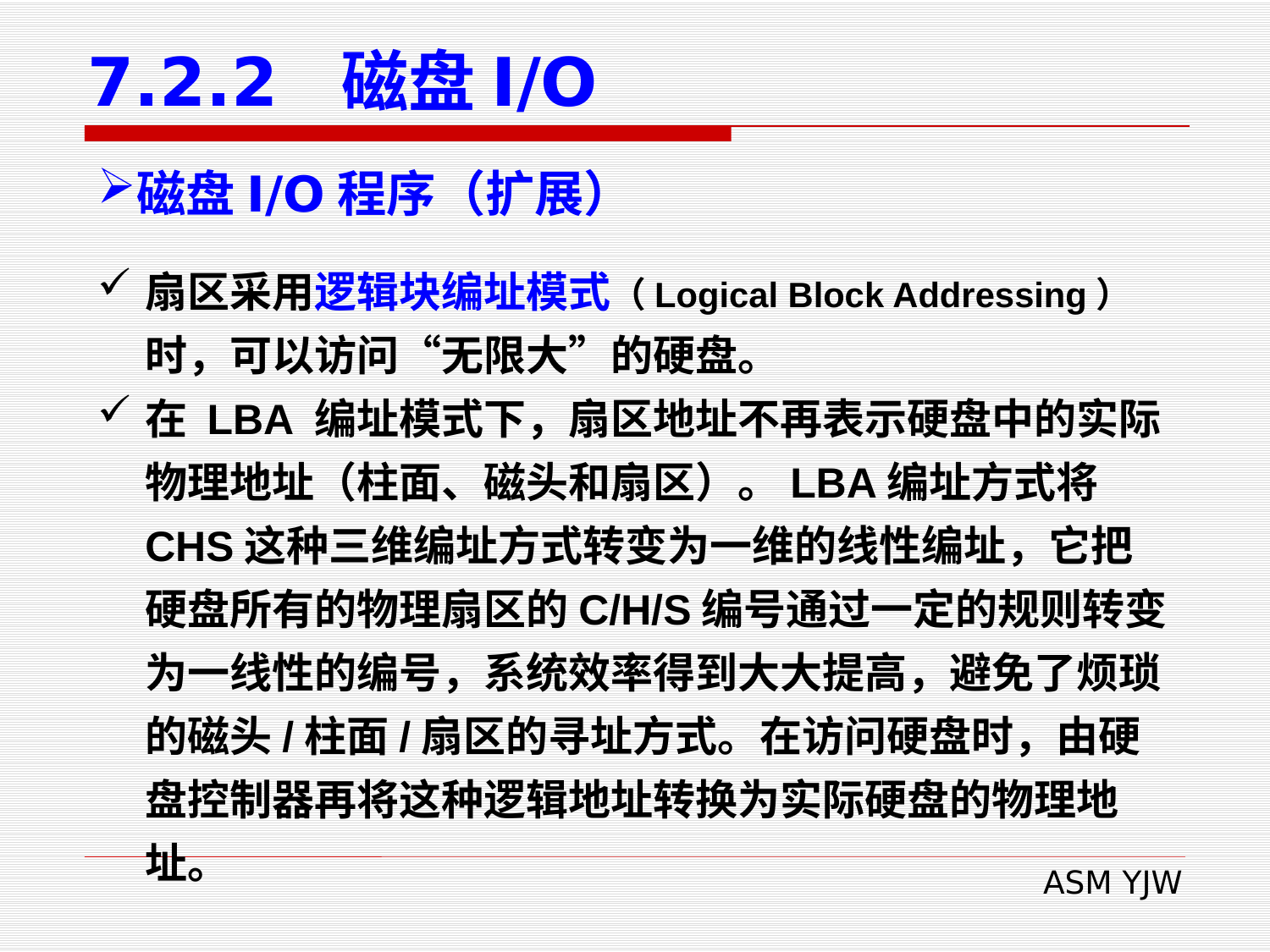

# 7.2.2  磁盘I/O
磁盘I/O程序（扩展）
扇区采用逻辑块编址模式（Logical Block Addressing）时，可以访问“无限大”的硬盘。
在 LBA 编址模式下，扇区地址不再表示硬盘中的实际物理地址（柱面、磁头和扇区）。LBA编址方式将CHS这种三维编址方式转变为一维的线性编址，它把硬盘所有的物理扇区的C/H/S编号通过一定的规则转变为一线性的编号，系统效率得到大大提高，避免了烦琐的磁头/柱面/扇区的寻址方式。在访问硬盘时，由硬盘控制器再将这种逻辑地址转换为实际硬盘的物理地址。